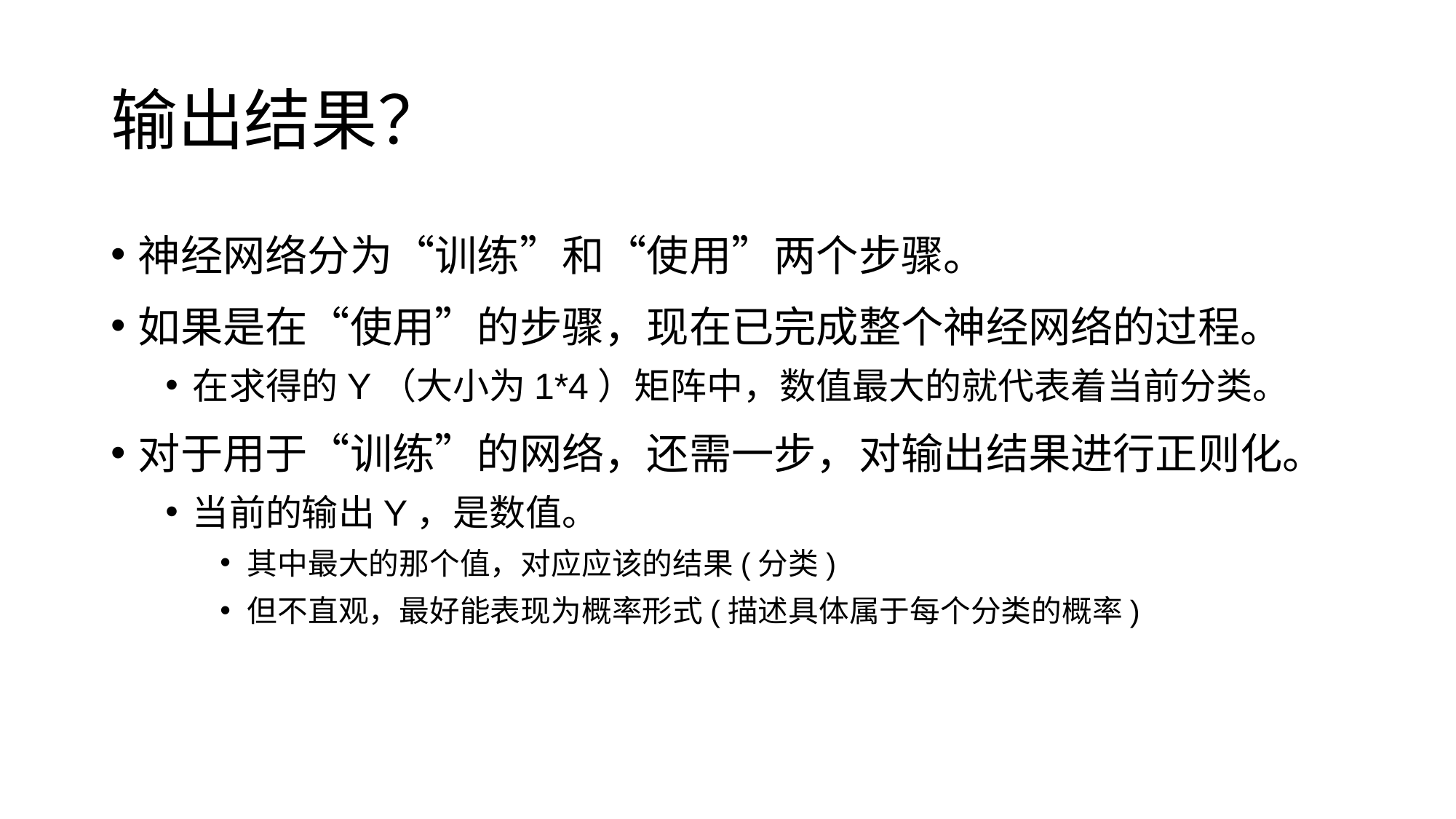

# 输出结果？
神经网络分为“训练”和“使用”两个步骤。
如果是在“使用”的步骤，现在已完成整个神经网络的过程。
在求得的Y（大小为1*4）矩阵中，数值最大的就代表着当前分类。
对于用于“训练”的网络，还需一步，对输出结果进行正则化。
当前的输出Y，是数值。
其中最大的那个值，对应应该的结果(分类)
但不直观，最好能表现为概率形式(描述具体属于每个分类的概率)